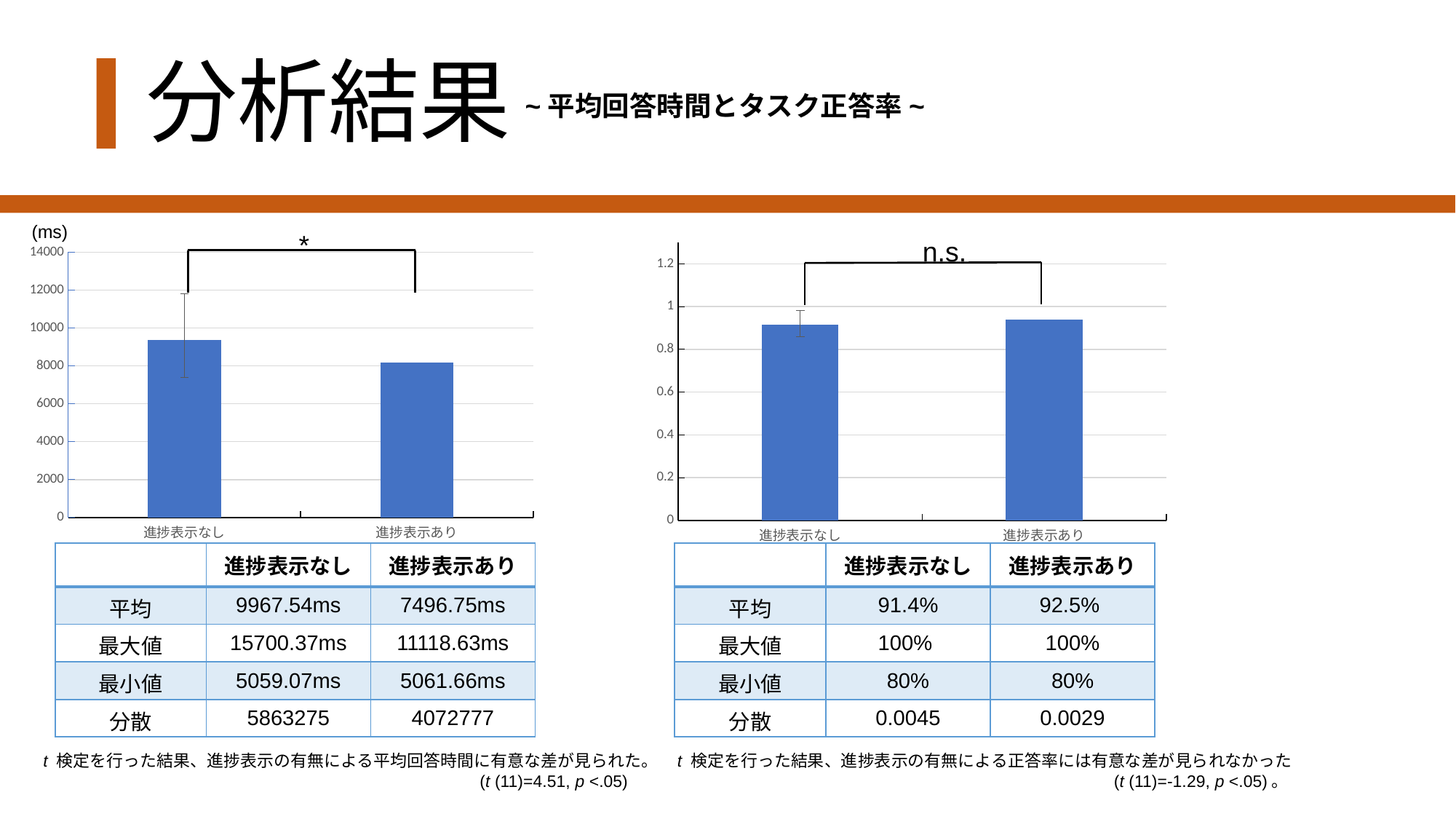

分析結果

~平均回答時間とタスク正答率~

(ms)
*
n.s.

### Chart

| Category |  |
|---|---|
| 進捗表示なし | 0.9138888888888889 |
| 進捗表示あり | 0.938888888888889 |

### Chart

| Category |  |
|---|---|
| 進捗表示なし | 9385.72638888889 |
| 進捗表示あり | 8177.2555555555555 |
|  | 進捗表示なし | 進捗表示あり |
| --- | --- | --- |
| 平均 | 9967.54ms | 7496.75ms |
| 最大値 | 15700.37ms | 11118.63ms |
| 最小値 | 5059.07ms | 5061.66ms |
| 分散 | 5863275 | 4072777 |
|  | 進捗表示なし | 進捗表示あり |
| --- | --- | --- |
| 平均 | 91.4% | 92.5% |
| 最大値 | 100% | 100% |
| 最小値 | 80% | 80% |
| 分散 | 0.0045 | 0.0029 |

t 検定を行った結果、進捗表示の有無による平均回答時間に有意な差が見られた。
				(t (11)=4.51, p <.05)
t 検定を行った結果、進捗表示の有無による正答率には有意な差が見られなかった
				(t (11)=-1.29, p <.05)。